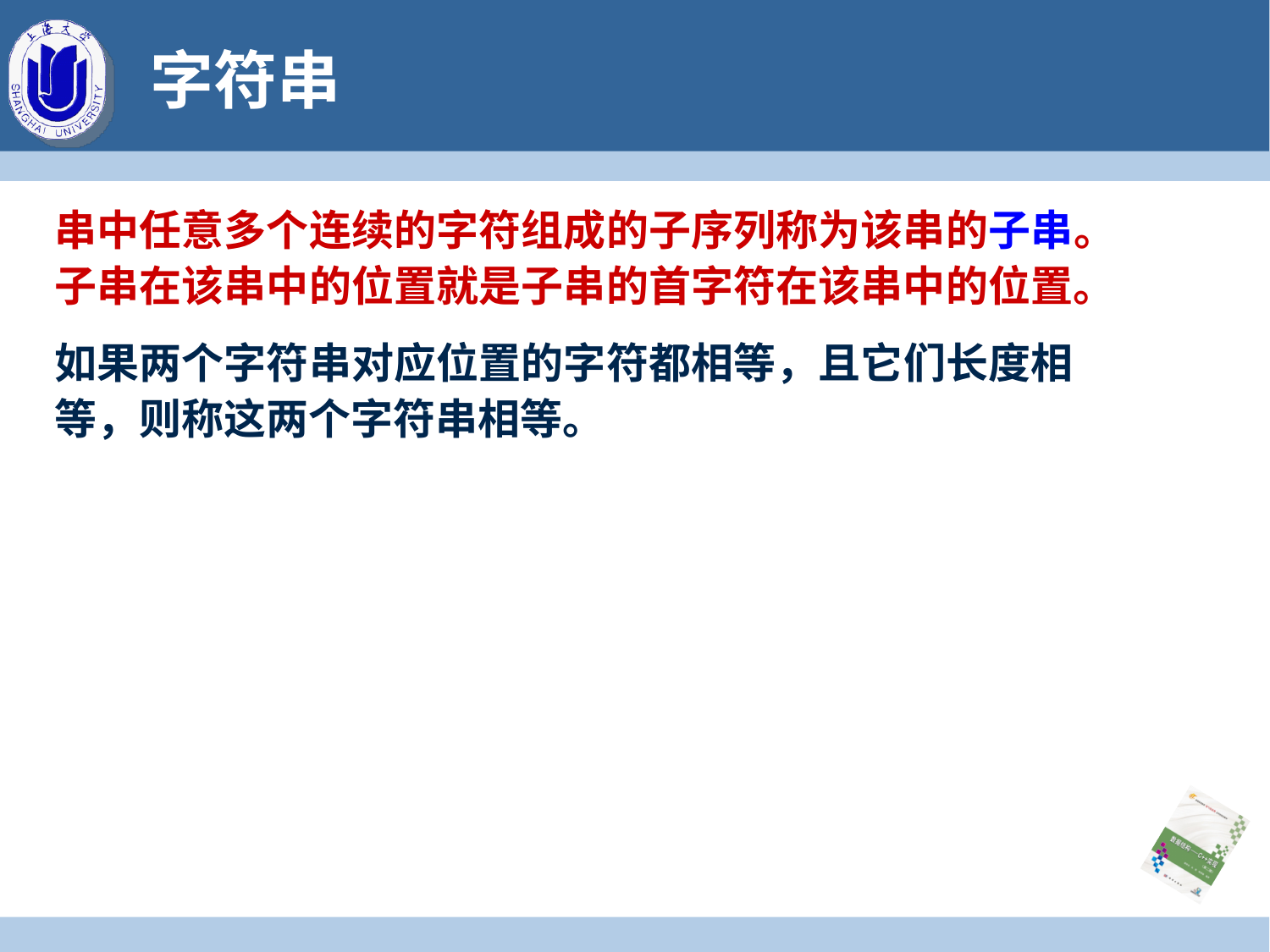

# 字符串
串中任意多个连续的字符组成的子序列称为该串的子串。子串在该串中的位置就是子串的首字符在该串中的位置。
如果两个字符串对应位置的字符都相等，且它们长度相等，则称这两个字符串相等。